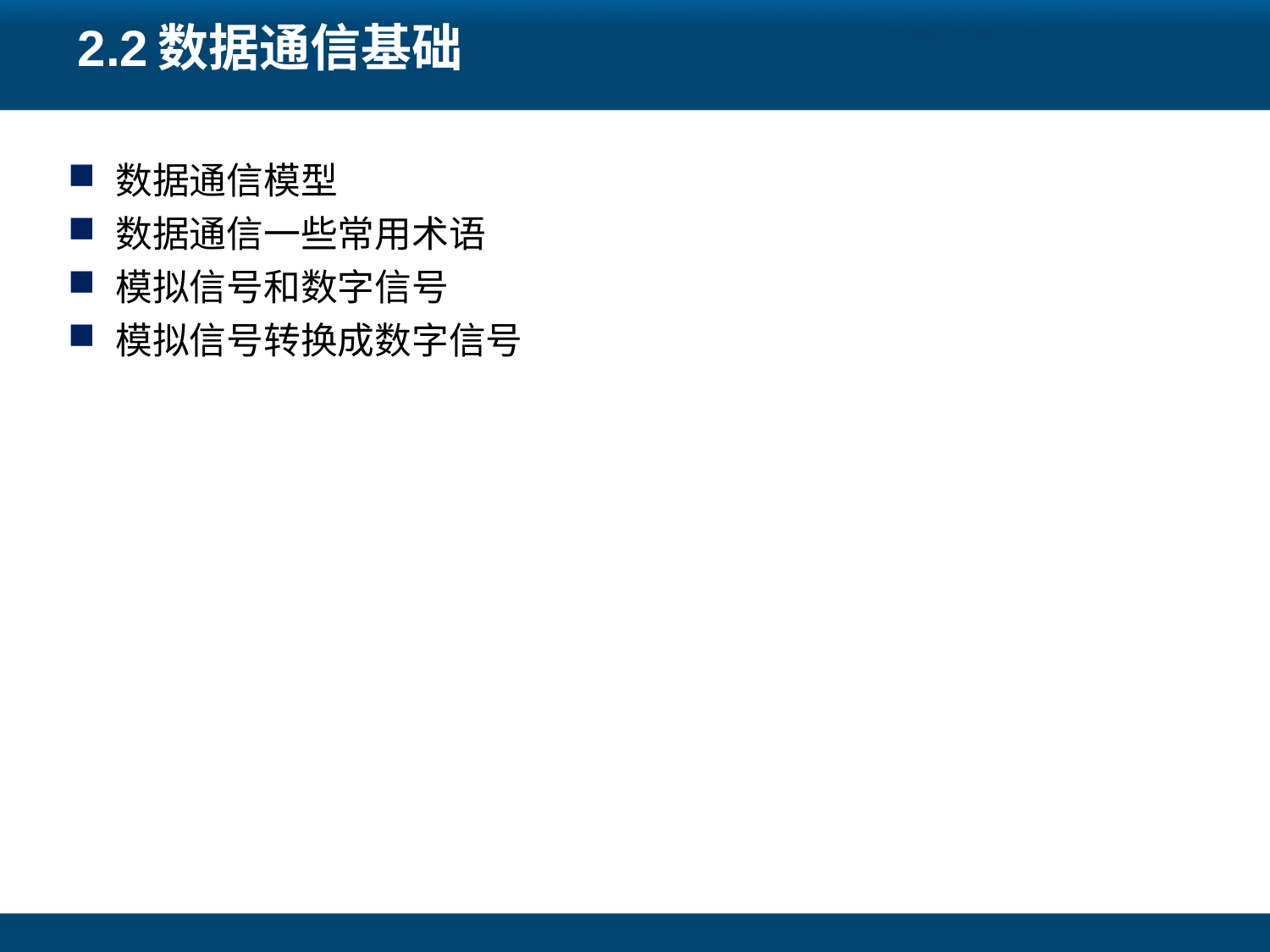

# 2.2数据通信基础
数据通信模型
数据通信一些常用术语
模拟信号和数字信号
模拟信号转换成数字信号